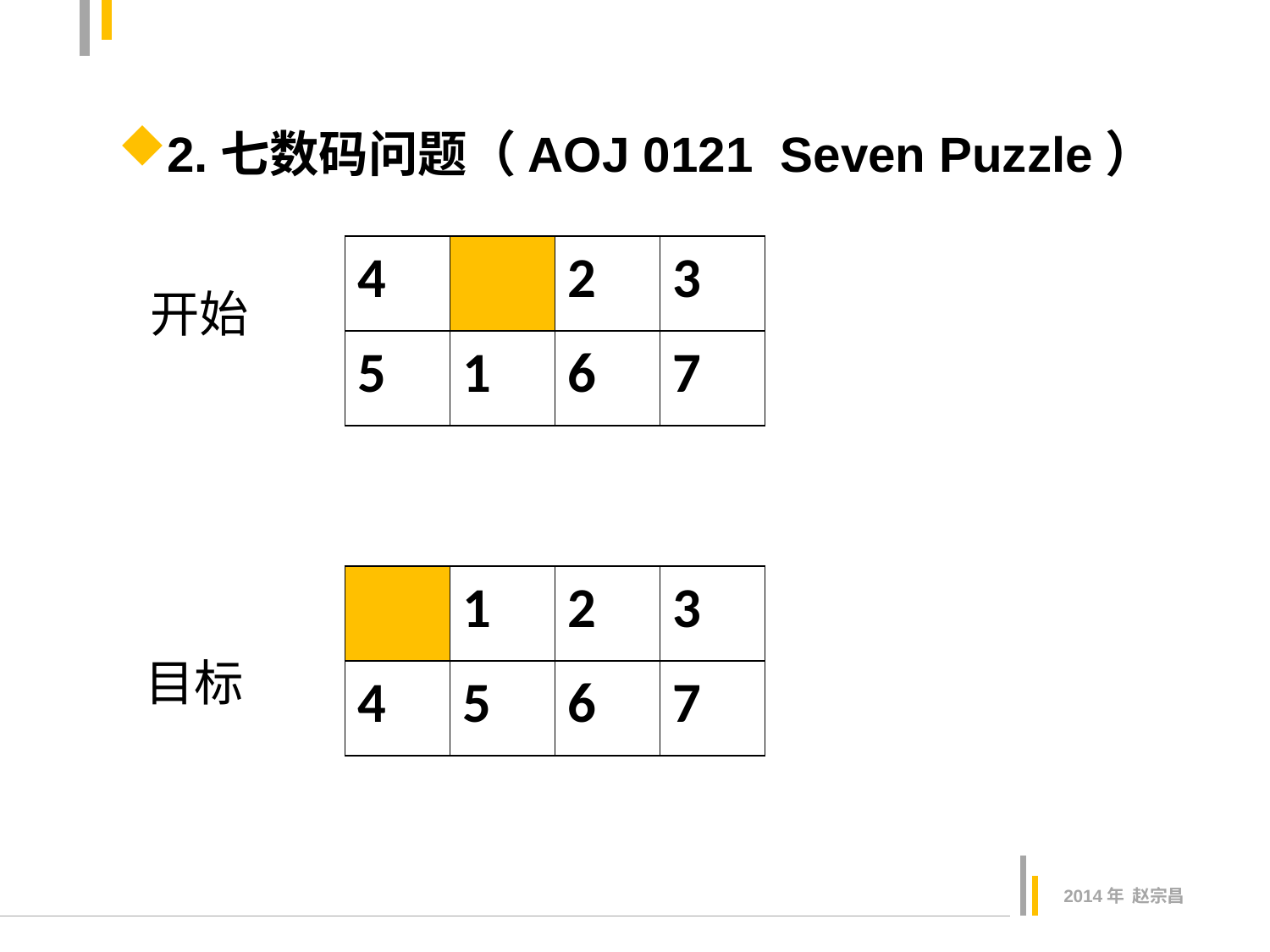

#
2.七数码问题（AOJ 0121  Seven Puzzle）

| 4 |  | 2 | 3 |
| --- | --- | --- | --- |
| 5 | 1 | 6 | 7 |
开始
|  | 1 | 2 | 3 |
| --- | --- | --- | --- |
| 4 | 5 | 6 | 7 |
目标